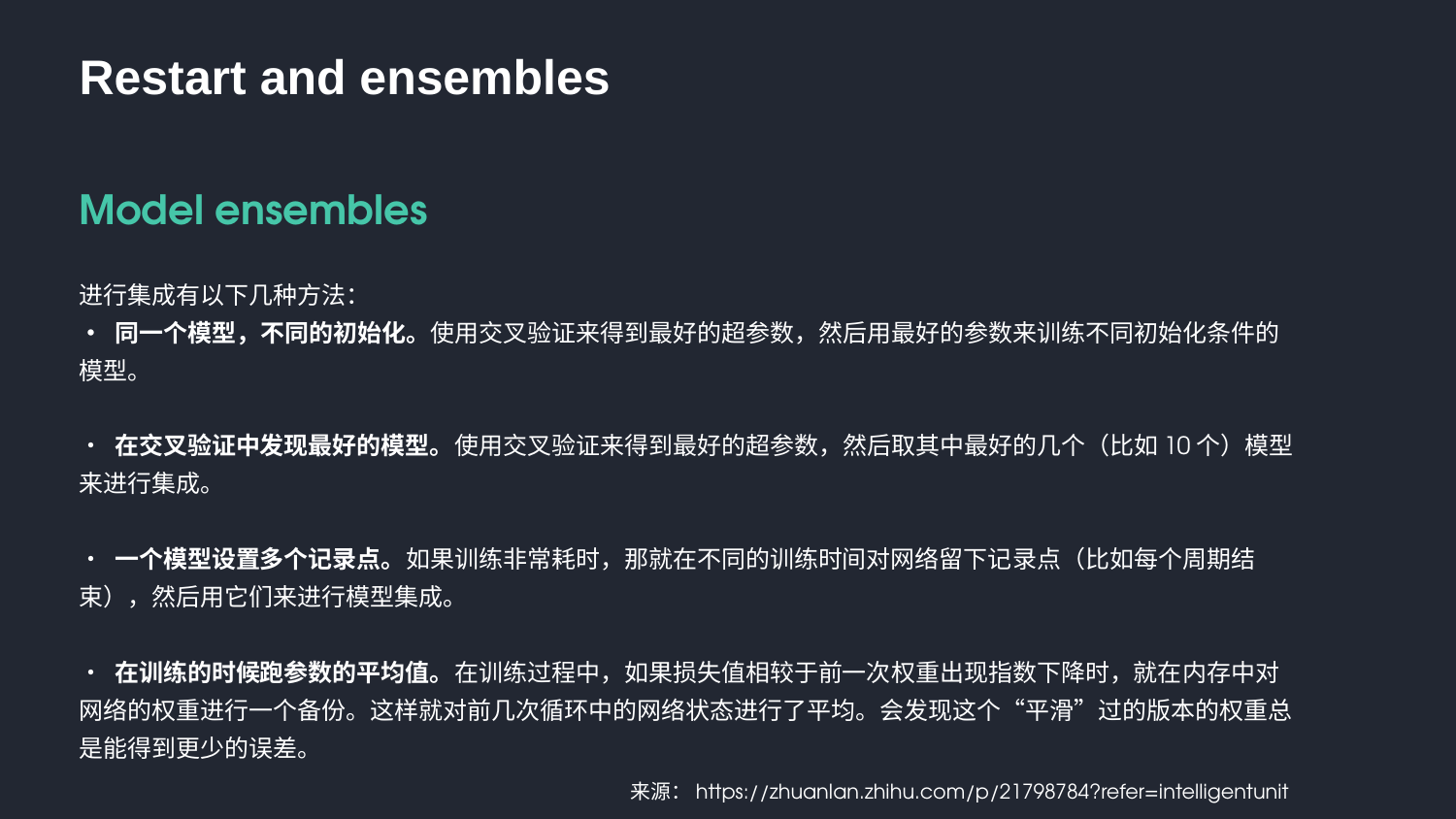

Restart and ensembles
Model ensembles
进行集成有以下几种方法：
• 同一个模型，不同的初始化。使用交叉验证来得到最好的超参数，然后用最好的参数来训练不同初始化条件的模型。

• 在交叉验证中发现最好的模型。使用交叉验证来得到最好的超参数，然后取其中最好的几个（比如10个）模型来进行集成。

• 一个模型设置多个记录点。如果训练非常耗时，那就在不同的训练时间对网络留下记录点（比如每个周期结束），然后用它们来进行模型集成。

• 在训练的时候跑参数的平均值。在训练过程中，如果损失值相较于前一次权重出现指数下降时，就在内存中对网络的权重进行一个备份。这样就对前几次循环中的网络状态进行了平均。会发现这个“平滑”过的版本的权重总是能得到更少的误差。
来源：https://zhuanlan.zhihu.com/p/21798784?refer=intelligentunit